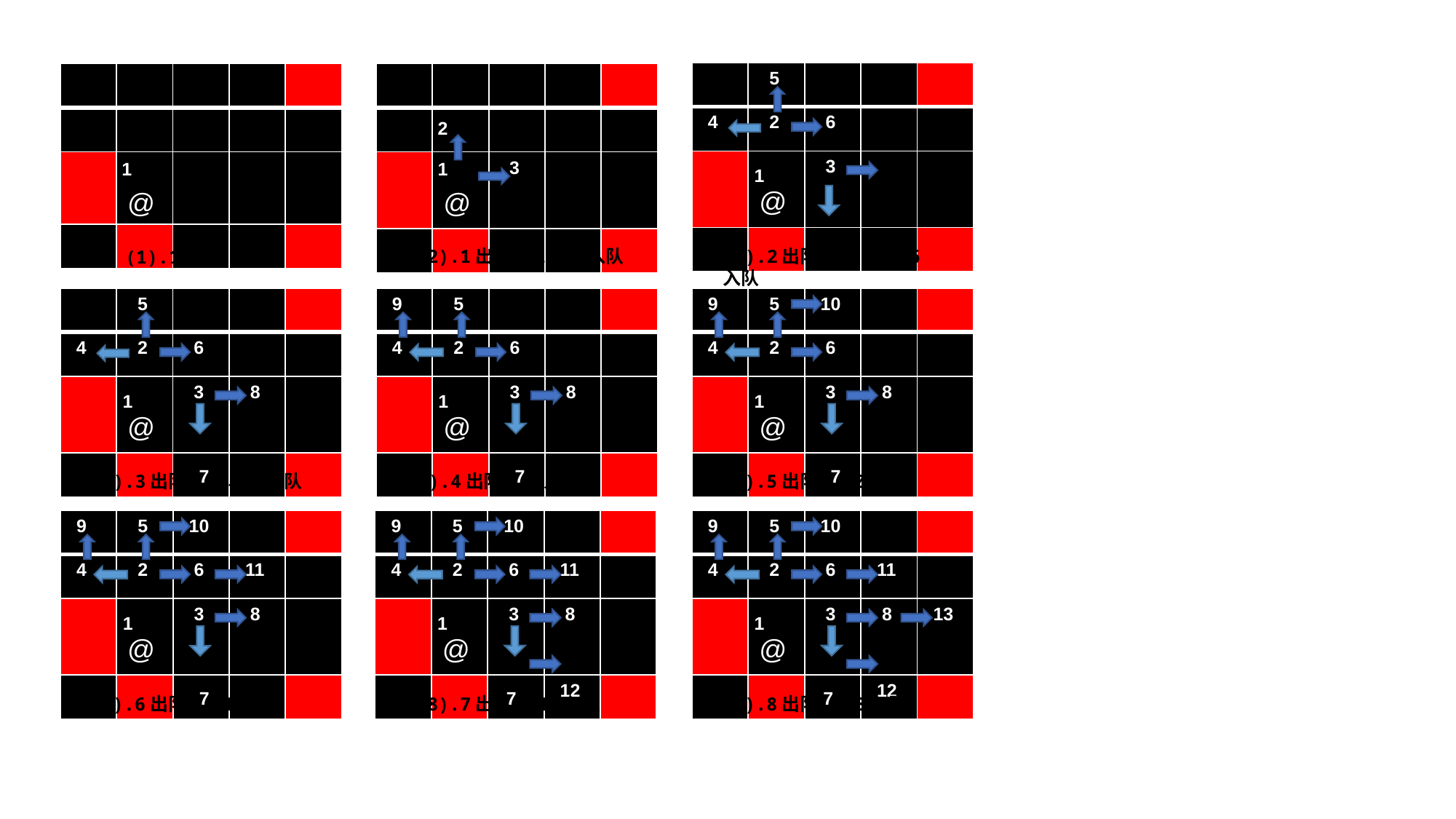

|  | 5 |  |  |  |
| --- | --- | --- | --- | --- |
| 4 | 2 | 6 |  |  |
|  | @ | 3 |  |  |
|  |  |  |  |  |
|  |  |  |  |  |
| --- | --- | --- | --- | --- |
|  |  |  |  |  |
|  | @ |  |  |  |
|  |  |  |  |  |
|  |  |  |  |  |
| --- | --- | --- | --- | --- |
|  |  |  |  |  |
|  | @ |  |  |  |
|  |  |  |  |  |

2

3
1
1

1

(2).1出队，2、3入队
(3).2出队,4、5、6入队
(1).1入队
|  | 5 |  |  |  |
| --- | --- | --- | --- | --- |
| 4 | 2 | 6 |  |  |
|  | @ | 3 | 8 |  |
|  |  | 7 |  |  |
| 9 | 5 |  |  |  |
| --- | --- | --- | --- | --- |
| 4 | 2 | 6 |  |  |
|  | @ | 3 | 8 |  |
|  |  | 7 |  |  |
| 9 | 5 | 10 |  |  |
| --- | --- | --- | --- | --- |
| 4 | 2 | 6 |  |  |
|  | @ | 3 | 8 |  |
|  |  | 7 |  |  |

1
1
1

(4).3出队, 7、8入队
(5).4出队, 9入队
(6).5出队, 10入队
| 9 | 5 | 10 |  |  |
| --- | --- | --- | --- | --- |
| 4 | 2 | 6 | 11 |  |
|  | @ | 3 | 8 |  |
|  |  | 7 |  |  |
| 9 | 5 | 10 |  |  |
| --- | --- | --- | --- | --- |
| 4 | 2 | 6 | 11 |  |
|  | @ | 3 | 8 |  |
|  |  | 7 | 12 |  |
| 9 | 5 | 10 |  |  |
| --- | --- | --- | --- | --- |
| 4 | 2 | 6 | 11 |  |
|  | @ | 3 | 8 | 13 |
|  |  | 7 | 12 |  |

1
1
1

(7).6出队, 11入队
(8).7出队, 12入队
(8).8出队, 13入队